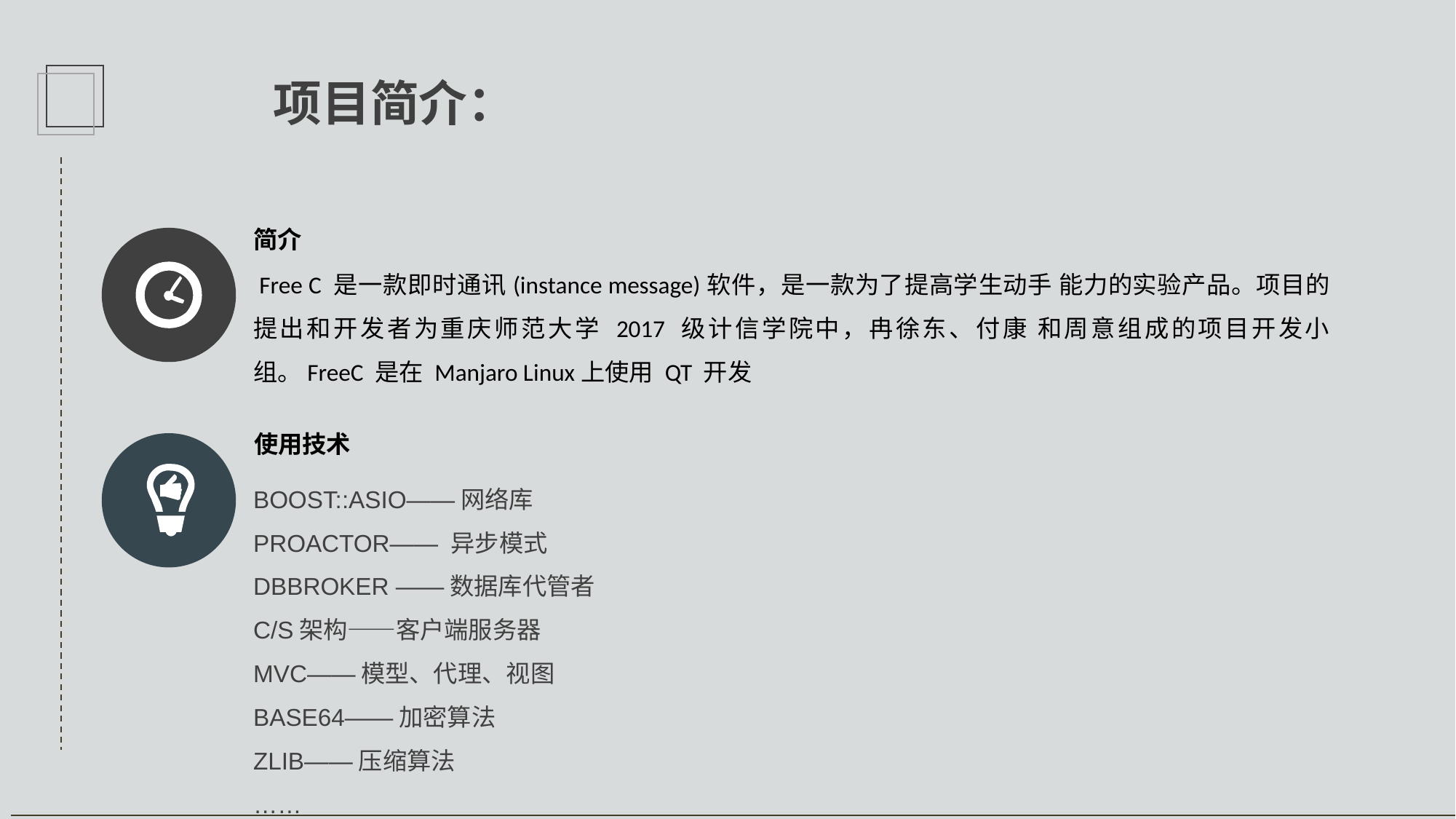

项目简介：
简介

 Free C 是一款即时通讯(instance message)软件，是一款为了提高学生动手 能力的实验产品。项目的提出和开发者为重庆师范大学 2017 级计信学院中，冉徐东、付康 和周意组成的项目开发小组。FreeC 是在 Manjaro Linux上使用 QT 开发
使用技术

BOOST::ASIO——网络库
PROACTOR—— 异步模式
DBBROKER ——数据库代管者
C/S架构——客户端服务器
MVC——模型、代理、视图
BASE64——加密算法
ZLIB——压缩算法
……